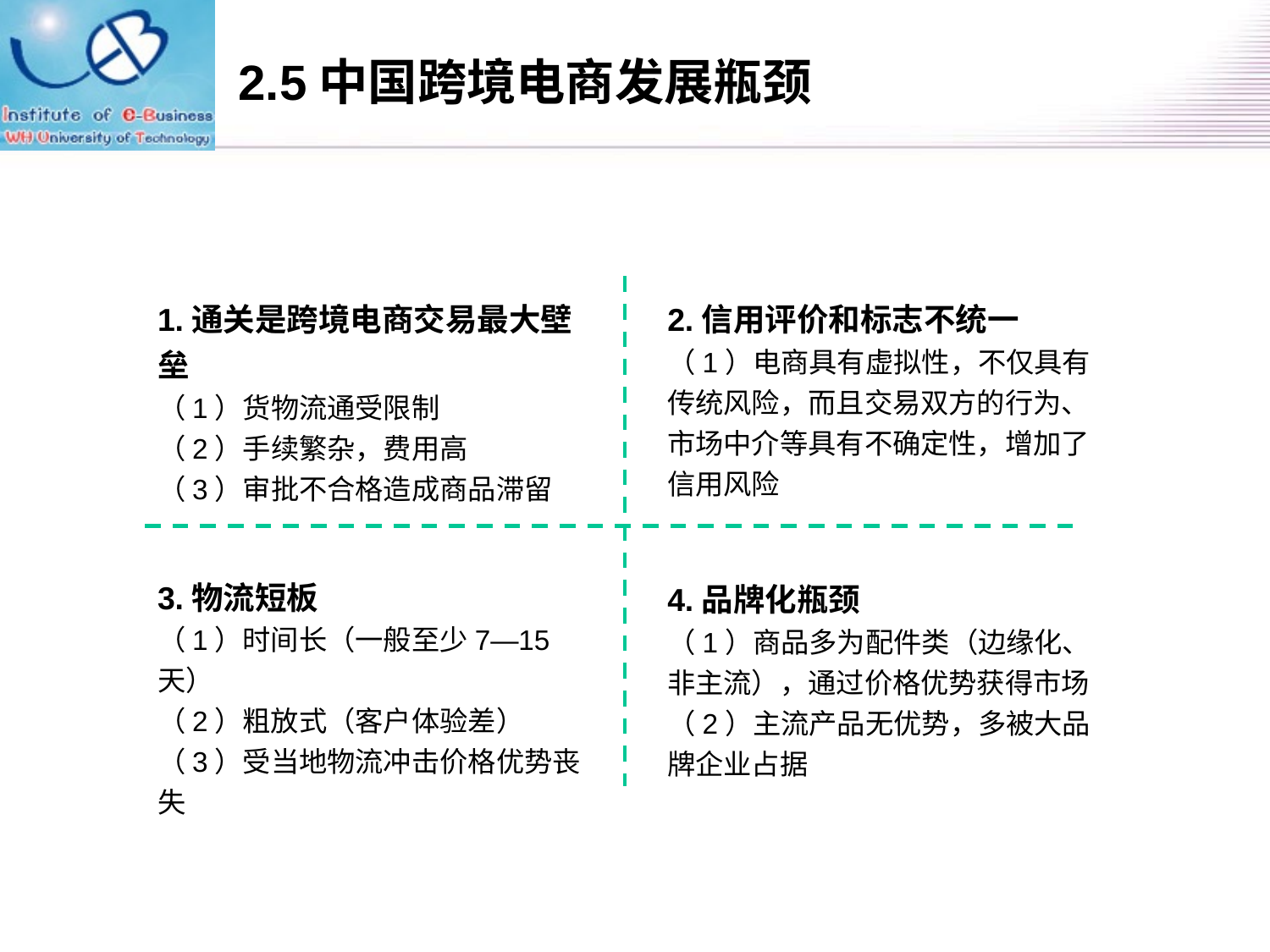

# 2.5中国跨境电商发展瓶颈
1.通关是跨境电商交易最大壁垒
（1）货物流通受限制
（2）手续繁杂，费用高
（3）审批不合格造成商品滞留
2.信用评价和标志不统一
（1）电商具有虚拟性，不仅具有传统风险，而且交易双方的行为、市场中介等具有不确定性，增加了信用风险
3.物流短板
（1）时间长（一般至少7—15天）
（2）粗放式（客户体验差）
（3）受当地物流冲击价格优势丧失
4.品牌化瓶颈
（1）商品多为配件类（边缘化、非主流），通过价格优势获得市场
（2）主流产品无优势，多被大品牌企业占据